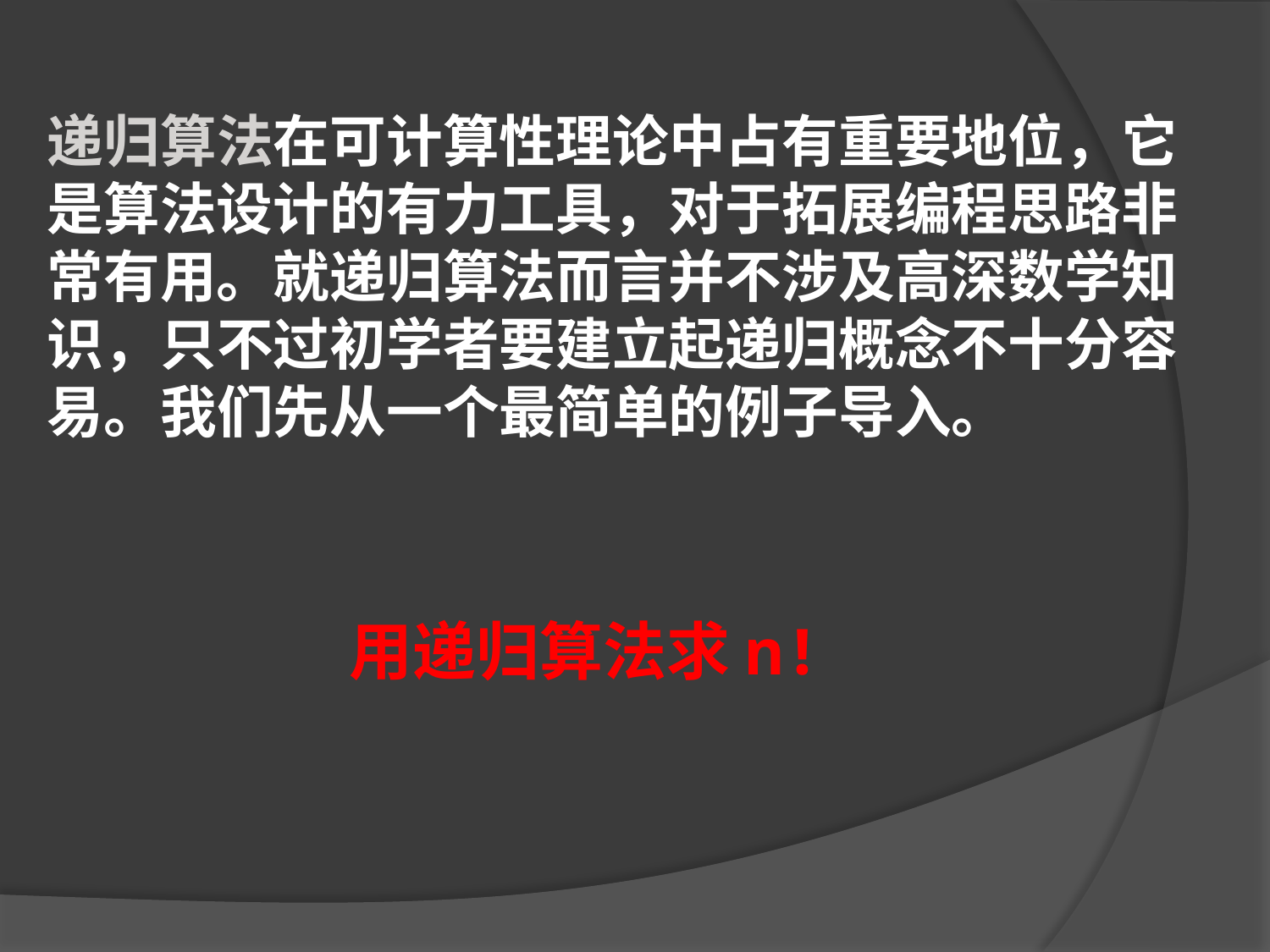

递归算法在可计算性理论中占有重要地位，它
是算法设计的有力工具，对于拓展编程思路非
常有用。就递归算法而言并不涉及高深数学知
识，只不过初学者要建立起递归概念不十分容
易。我们先从一个最简单的例子导入。

用递归算法求n!